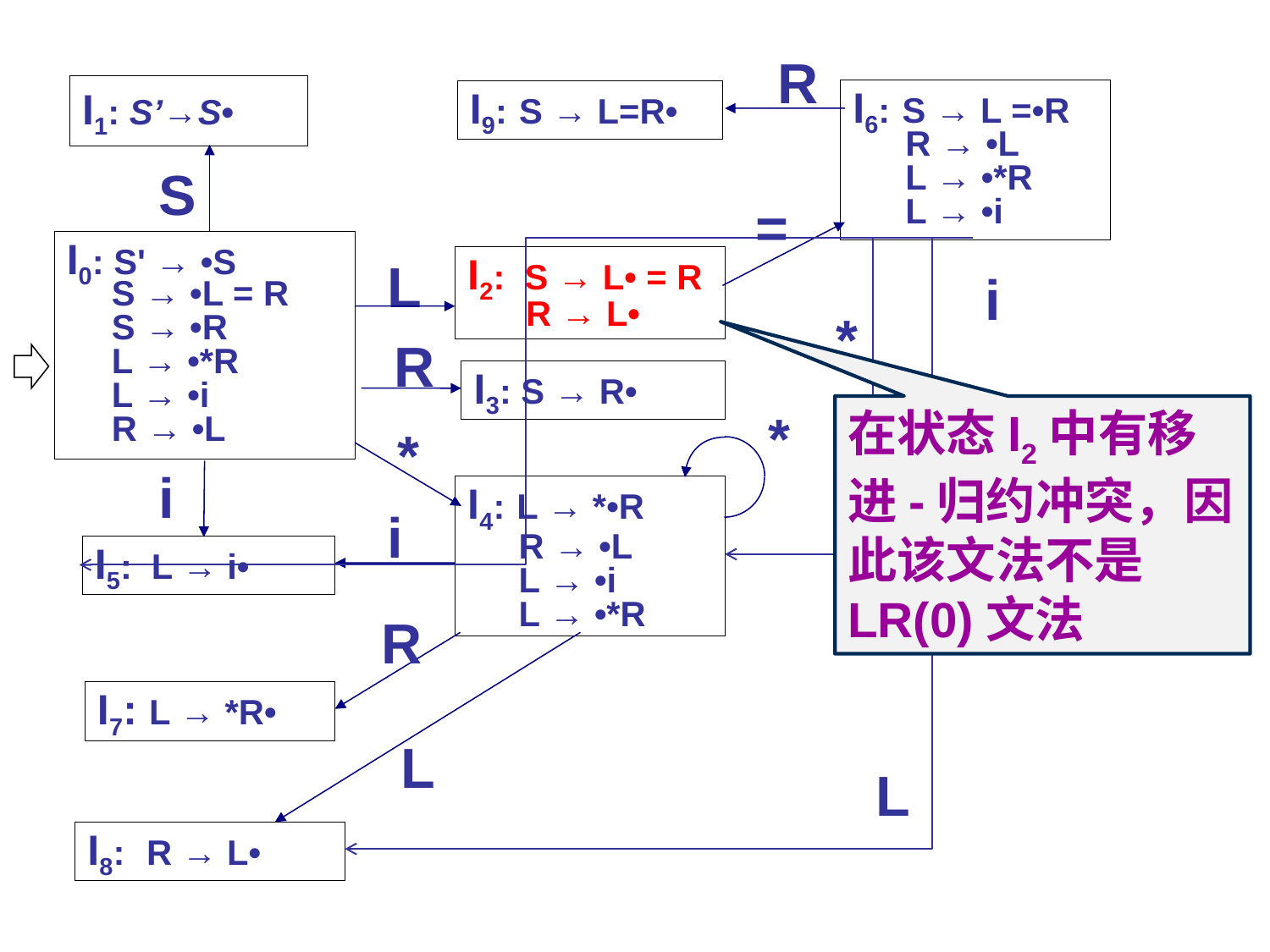

R
I1: S’→S•
I6: S → L =•R

I9: S → L=R•

R → •L
L → •*R
L → •i

S
=

I0: S' → •S

L
I2:  S → L• = R
      R → L•
i
S → •L = R
S → •R
L → •*R
L → •i
R → •L
*

R

I3: S → R•

*
在状态I2中有移进-归约冲突，因此该文法不是LR(0)文法
*

i

I4: L → *•R

i
R → •L
L → •i
L → •*R
I5:  L → i•

R

I7: L → *R•
L
L
I8:  R → L•